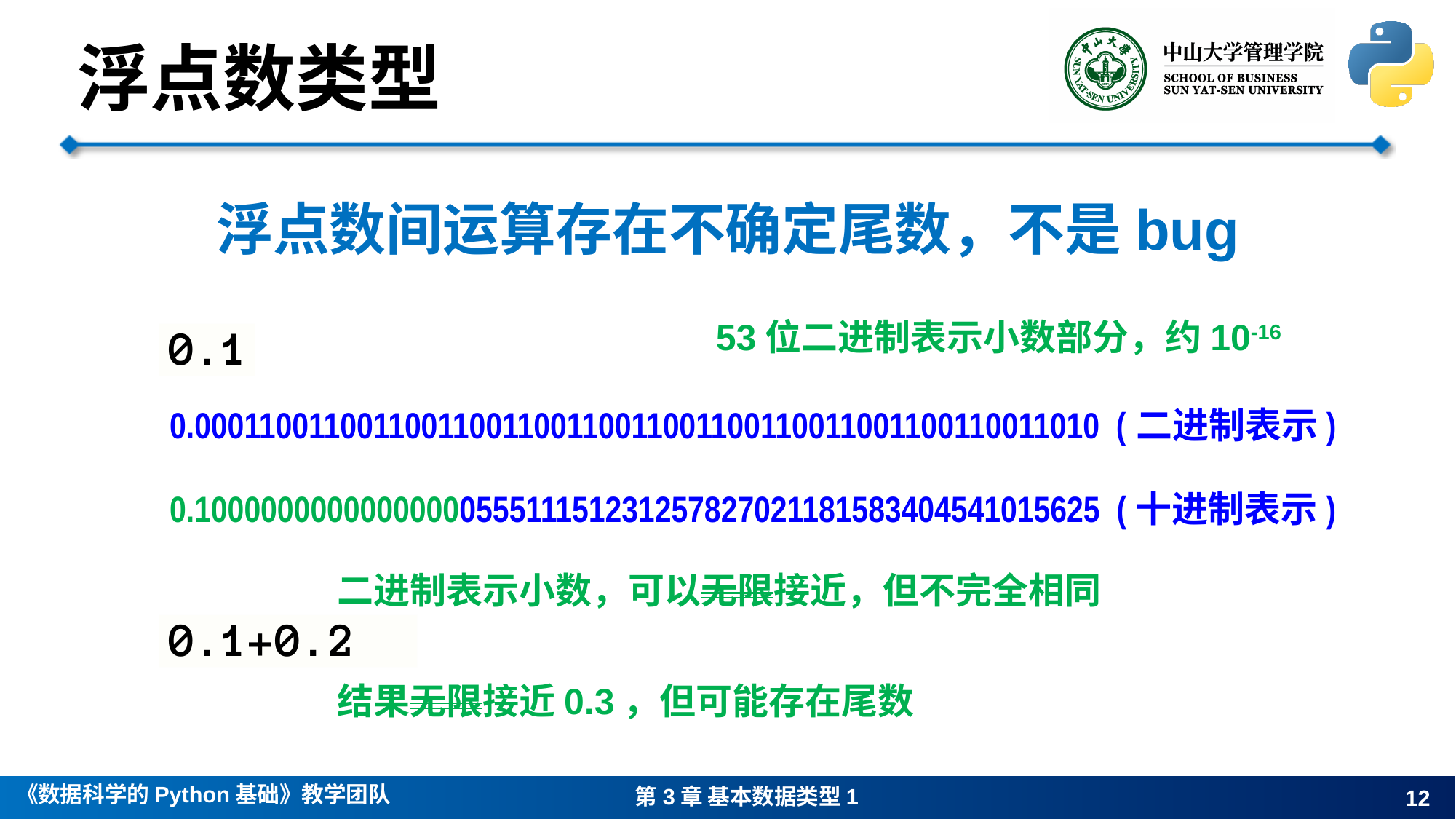

浮点数类型
浮点数间运算存在不确定尾数，不是bug
53位二进制表示小数部分，约10-16
0.1
0.00011001100110011001100110011001100110011001100110011010  (二进制表示)
0.1000000000000000055511151231257827021181583404541015625  (十进制表示)
二进制表示小数，可以无限接近，但不完全相同
0.1+0.2
结果无限接近0.3，但可能存在尾数